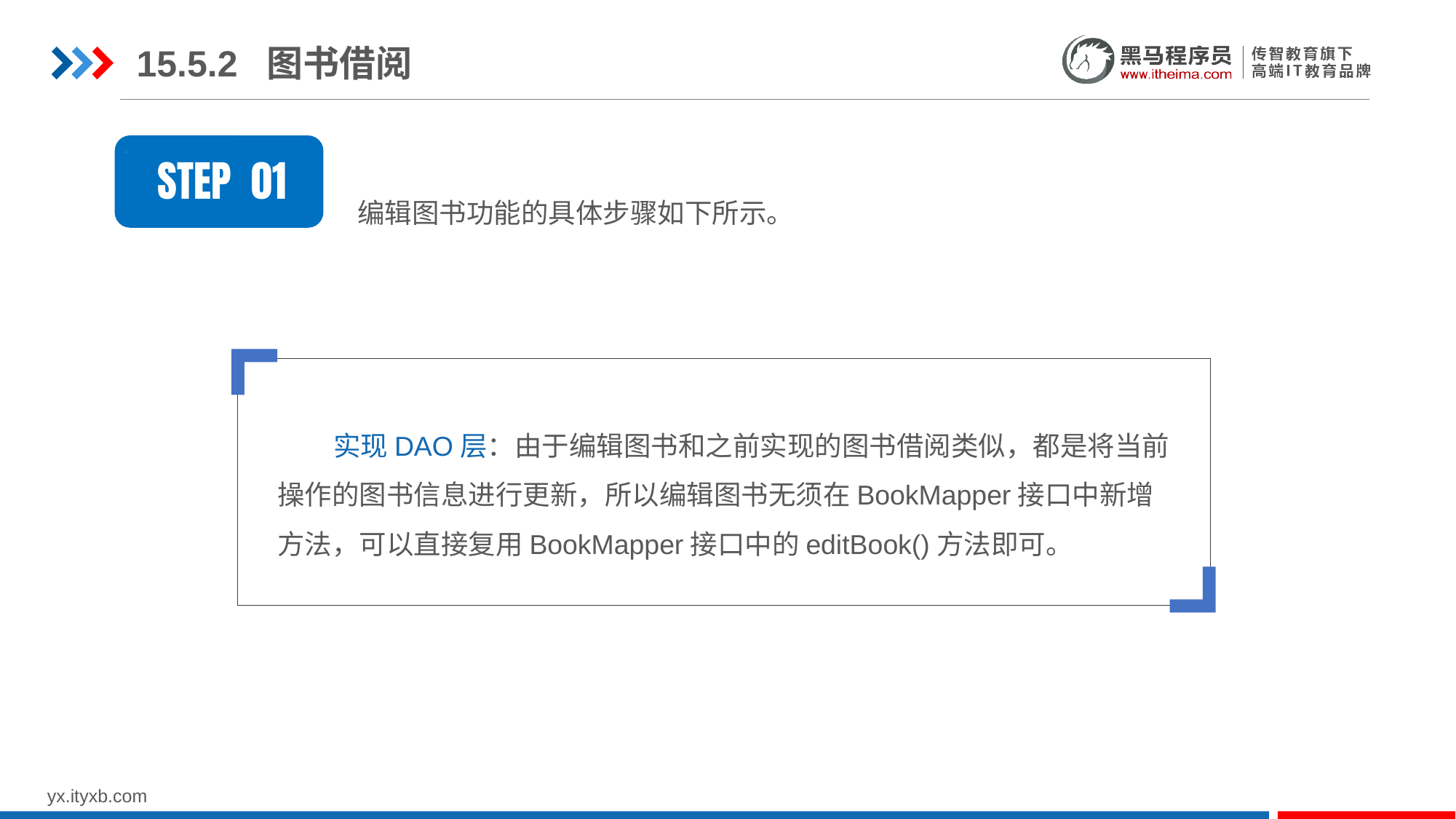

15.5.2  图书借阅

STEP  01
编辑图书功能的具体步骤如下所示。

        实现DAO层：由于编辑图书和之前实现的图书借阅类似，都是将当前操作的图书信息进行更新，所以编辑图书无须在BookMapper接口中新增方法，可以直接复用BookMapper接口中的editBook()方法即可。